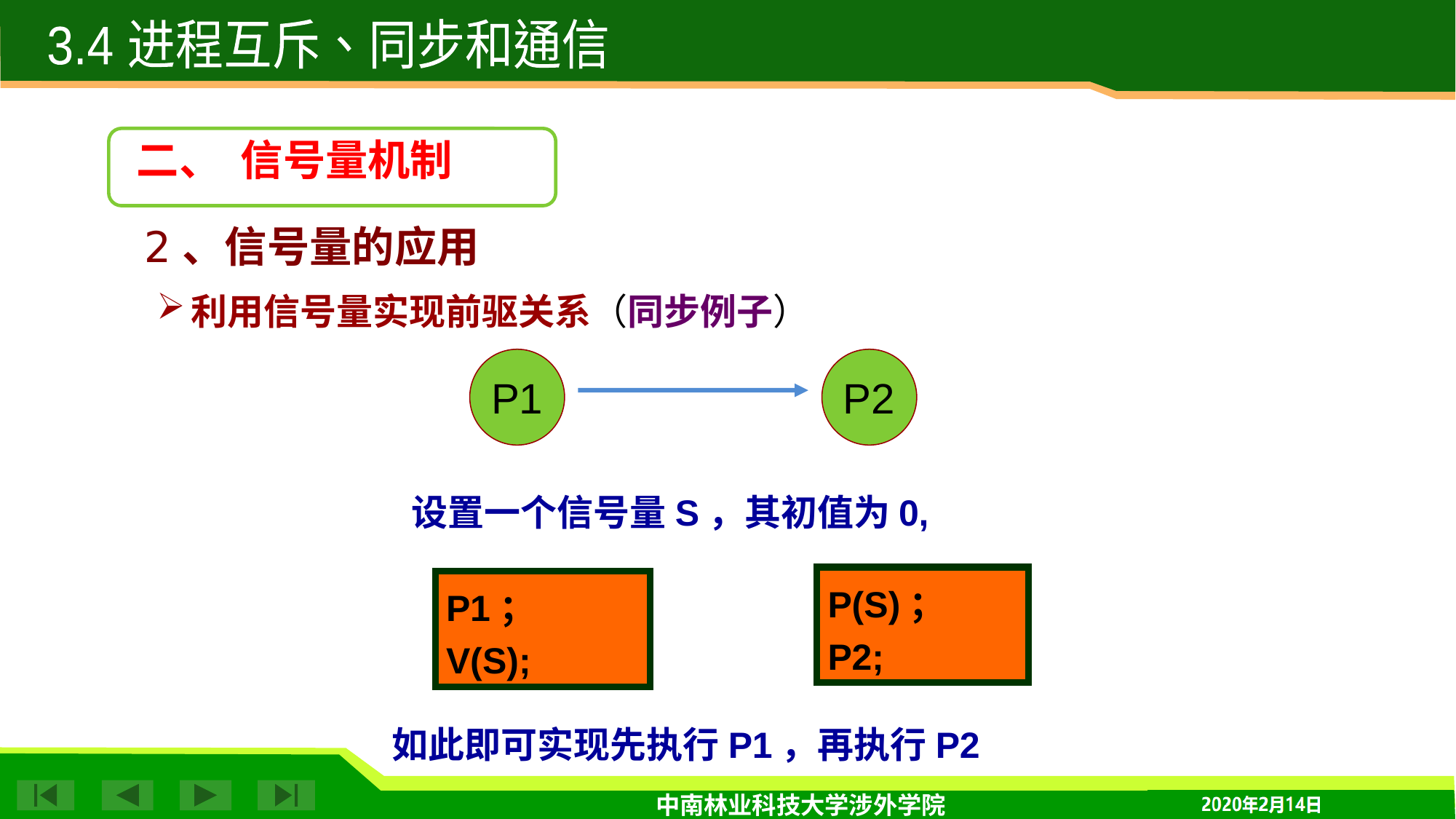

3.4 进程互斥、同步和通信
二、  信号量机制

2、信号量的应用
利用信号量实现前驱关系（同步例子）
P1
P2

设置一个信号量S，其初值为0,
P(S)；
P2;
P1；
V(S);
如此即可实现先执行P1，再执行P2